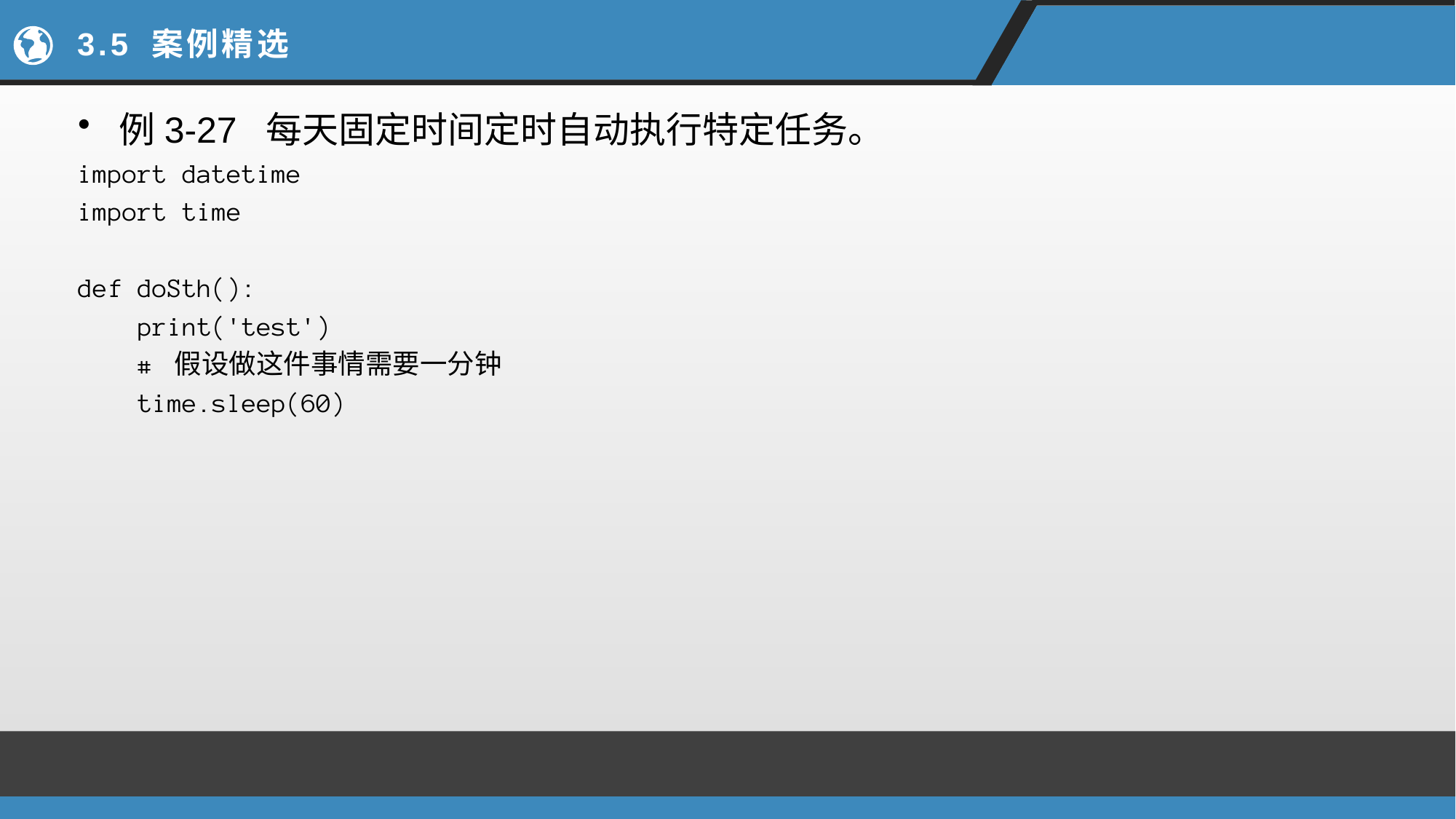

# 3.5 案例精选

例3-27  每天固定时间定时自动执行特定任务。
import datetime
import time

def doSth():
    print('test')
    # 假设做这件事情需要一分钟
    time.sleep(60)